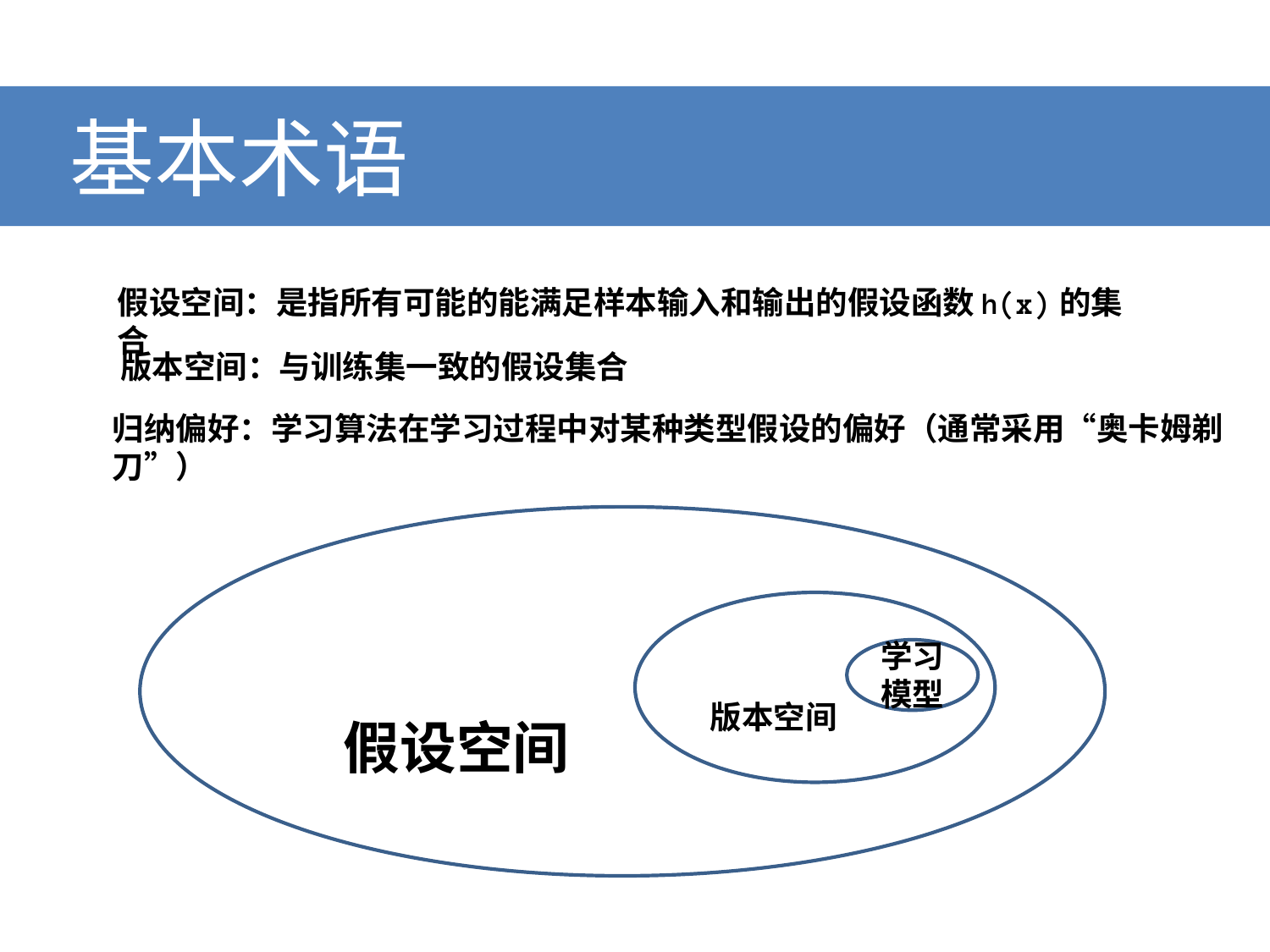

# 基本术语
假设空间：是指所有可能的能满足样本输入和输出的假设函数h(x)的集合
版本空间：与训练集一致的假设集合
归纳偏好：学习算法在学习过程中对某种类型假设的偏好（通常采用“奥卡姆剃刀”）

学习模型
版本空间
假设空间